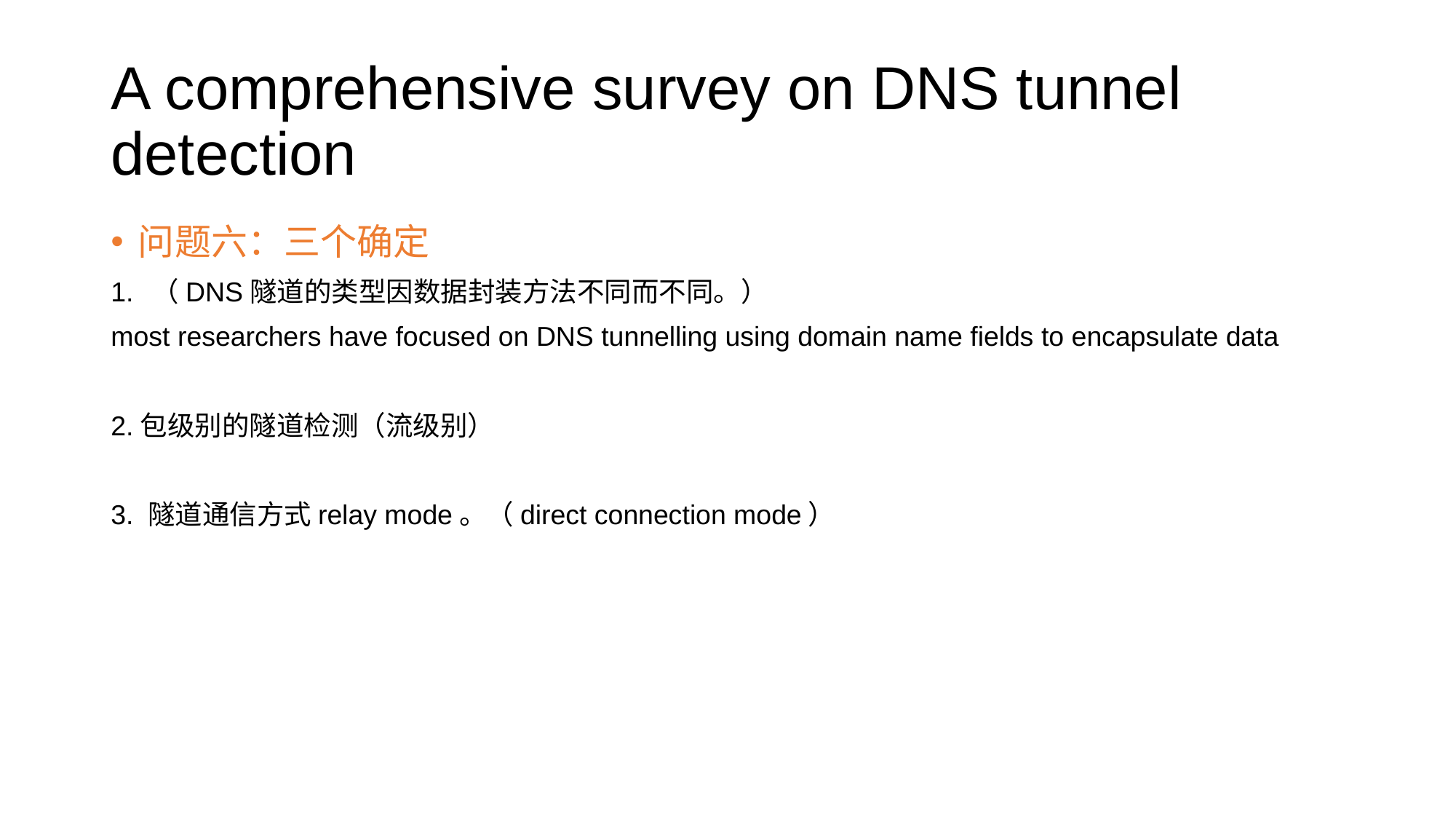

# A comprehensive survey on DNS tunnel detection
问题六：三个确定
（DNS隧道的类型因数据封装方法不同而不同。）
most researchers have focused on DNS tunnelling using domain name fields to encapsulate data

2.包级别的隧道检测（流级别）

3. 隧道通信方式relay mode。（direct connection mode）